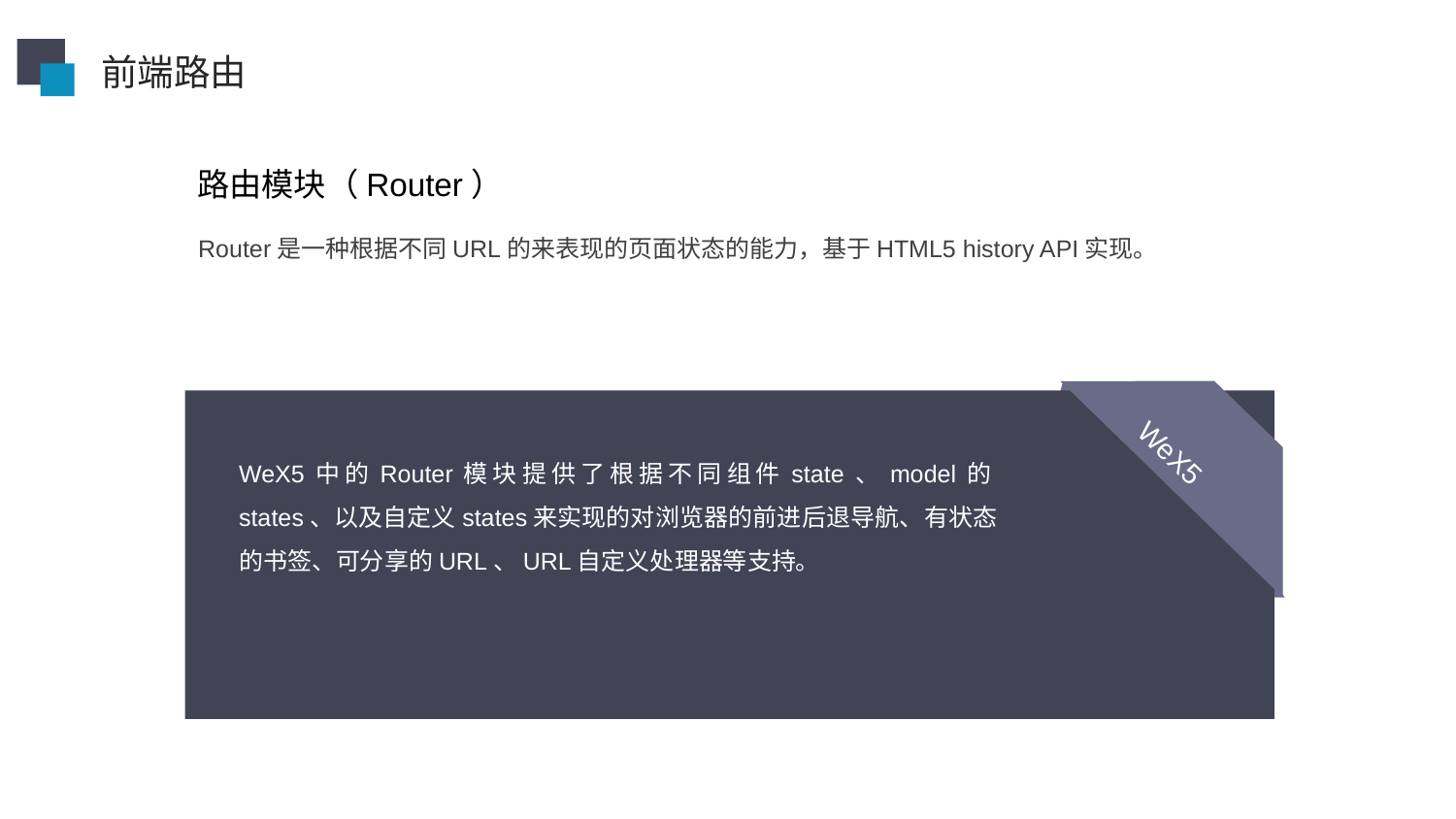

前端路由
路由模块（Router）
Router是一种根据不同URL的来表现的页面状态的能力，基于HTML5 history API实现。

WeX5中的Router模块提供了根据不同组件state、model的states、以及自定义states来实现的对浏览器的前进后退导航、有状态的书签、可分享的URL、URL自定义处理器等支持。

WeX5